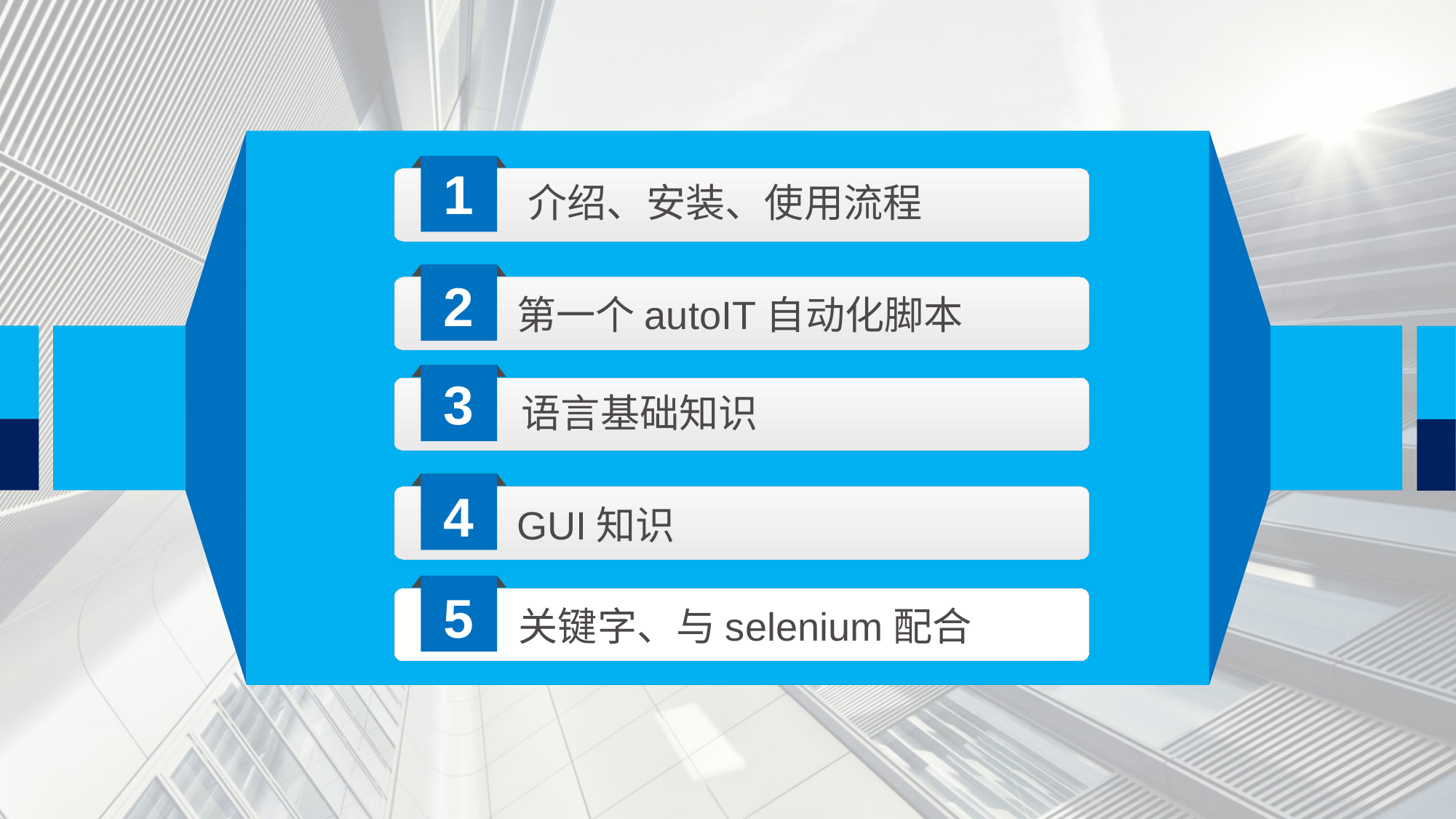

1

介绍、安装、使用流程

2

第一个autoIT自动化脚本

3

语言基础知识

4

GUI知识

5

关键字、与selenium配合